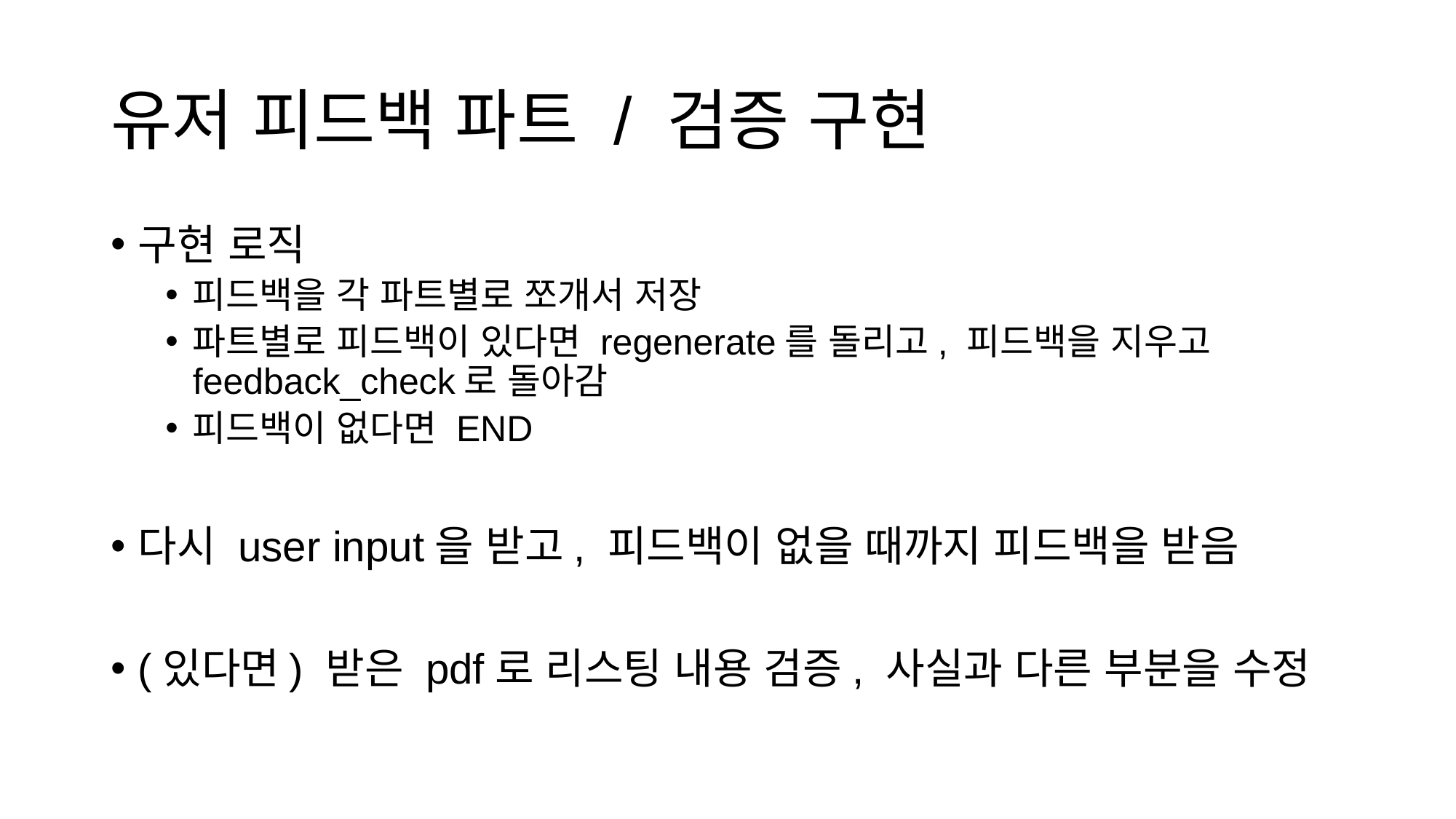

# 유저 피드백 파트 / 검증 구현
구현 로직
피드백을 각 파트별로 쪼개서 저장
파트별로 피드백이 있다면 regenerate를 돌리고, 피드백을 지우고 feedback_check로 돌아감
피드백이 없다면 END

다시 user input을 받고, 피드백이 없을 때까지 피드백을 받음

(있다면) 받은 pdf로 리스팅 내용 검증, 사실과 다른 부분을 수정